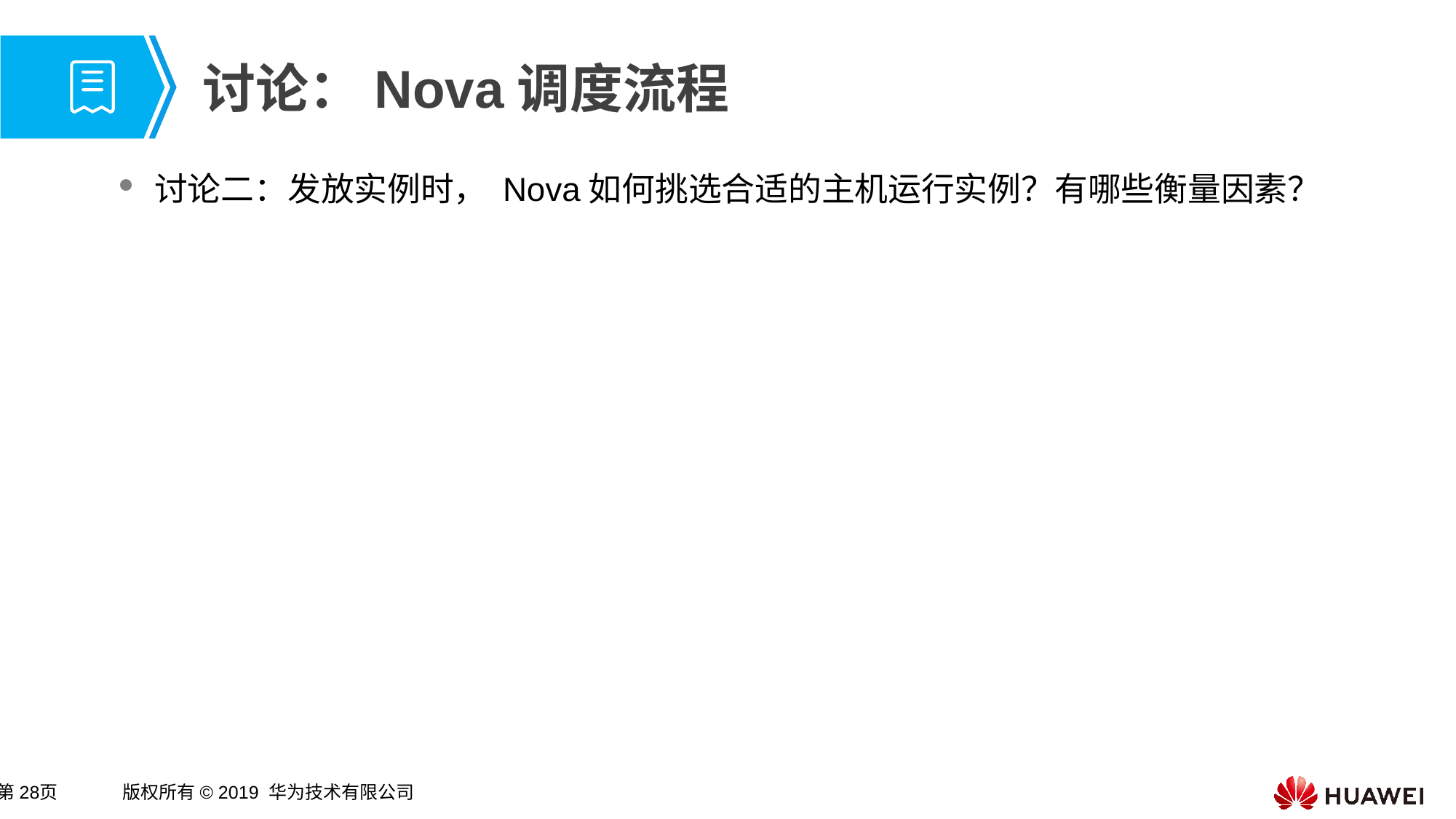

# 讨论：Nova调度流程
讨论二：发放实例时， Nova如何挑选合适的主机运行实例？有哪些衡量因素？